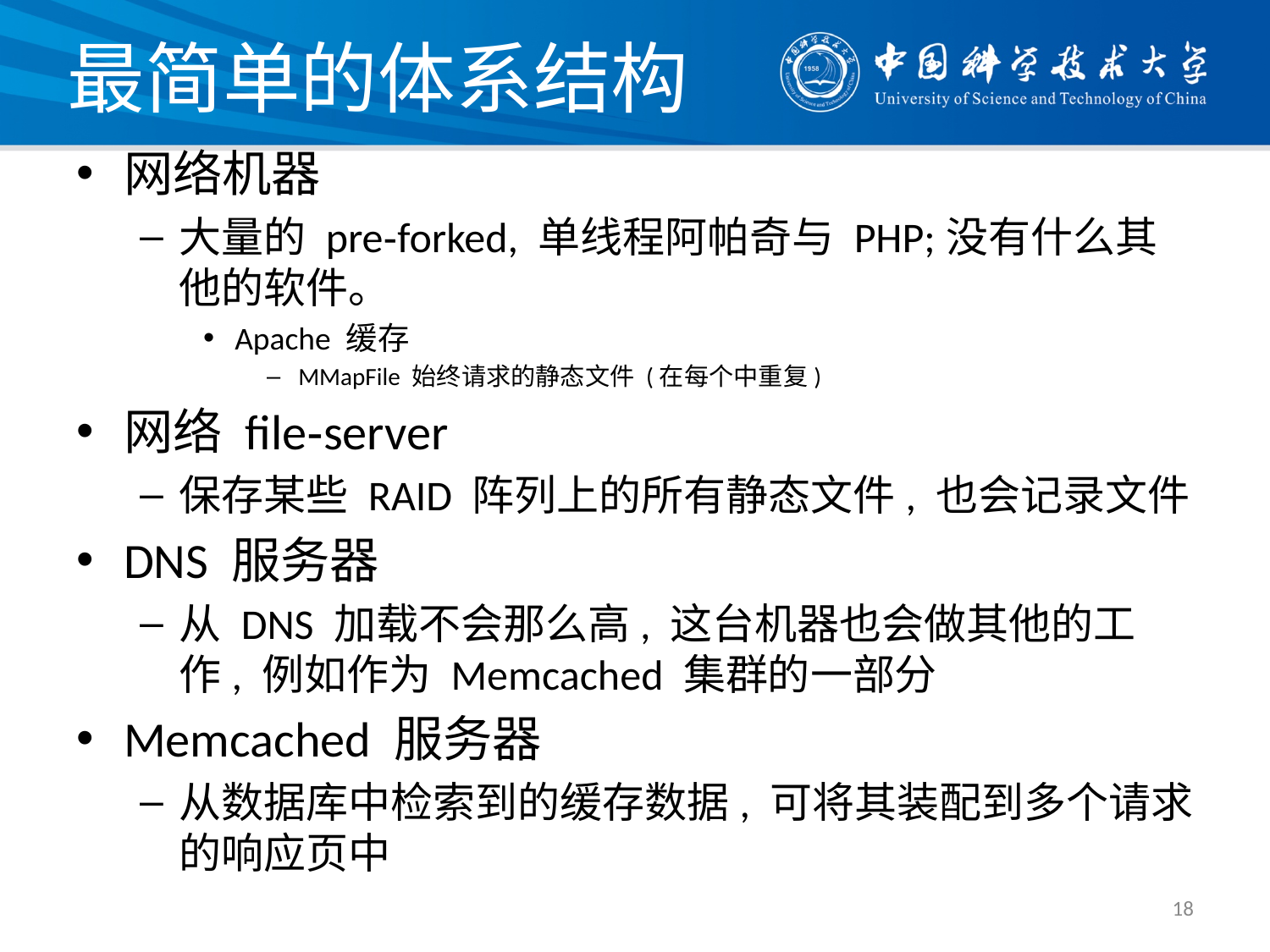

# 最简单的体系结构
网络机器
大量的 pre‐forked, 单线程阿帕奇与 PHP;没有什么其他的软件。
Apache 缓存
MMapFile 始终请求的静态文件 (在每个中重复)
网络 file‐server
保存某些 RAID 阵列上的所有静态文件, 也会记录文件
DNS 服务器
从 DNS 加载不会那么高, 这台机器也会做其他的工作, 例如作为 Memcached 集群的一部分
Memcached 服务器
从数据库中检索到的缓存数据, 可将其装配到多个请求的响应页中
18